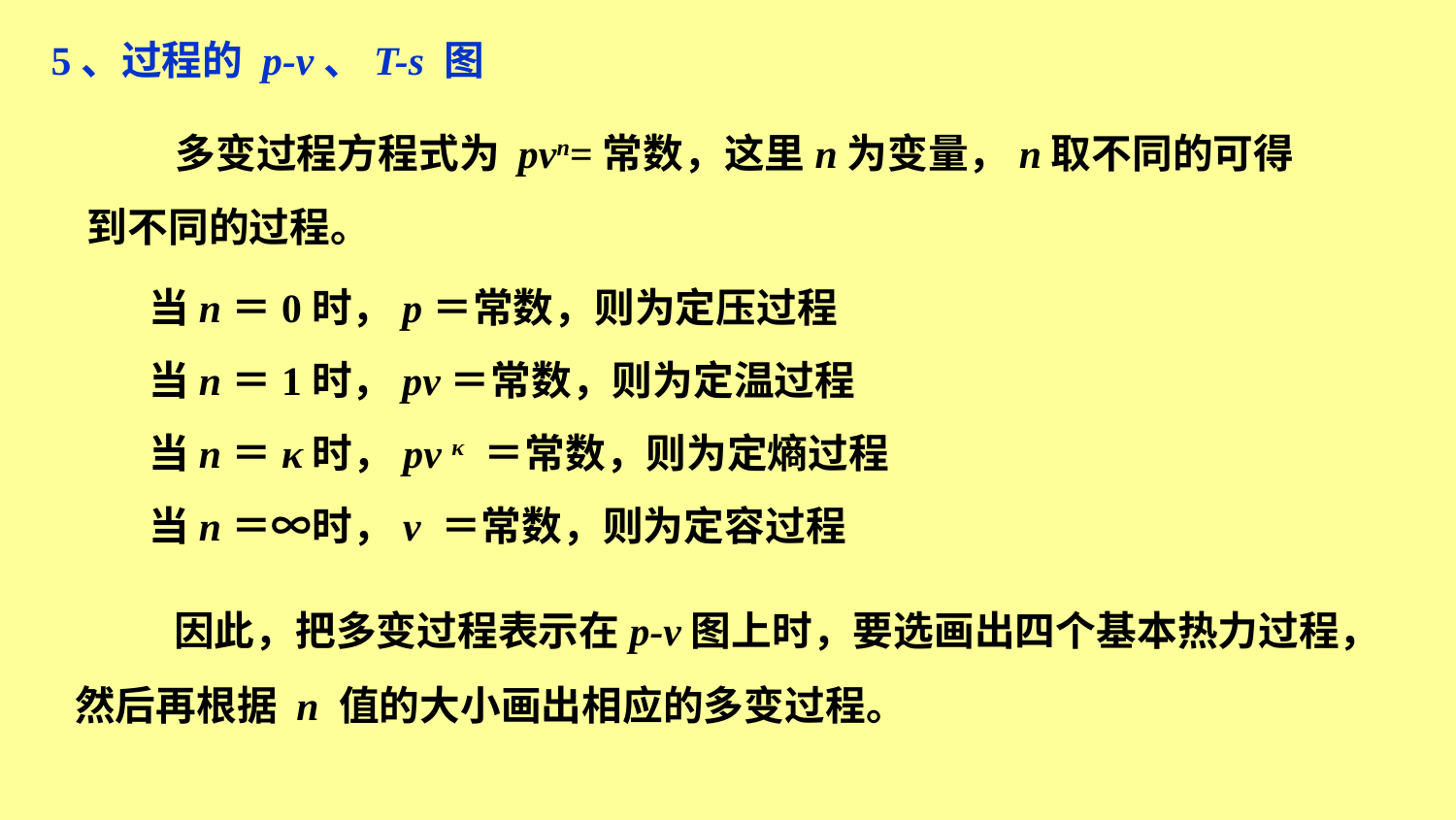

# 5、过程的 p-v、T-s 图
       多变过程方程式为 pvn=常数，这里n为变量，n取不同的可得到不同的过程。
当n＝0时，p＝常数，则为定压过程
当n＝1时，pv＝常数，则为定温过程
当n＝κ时，pv κ ＝常数，则为定熵过程
当n＝∞时，v ＝常数，则为定容过程
        因此，把多变过程表示在p-v图上时，要选画出四个基本热力过程，然后再根据 n 值的大小画出相应的多变过程。